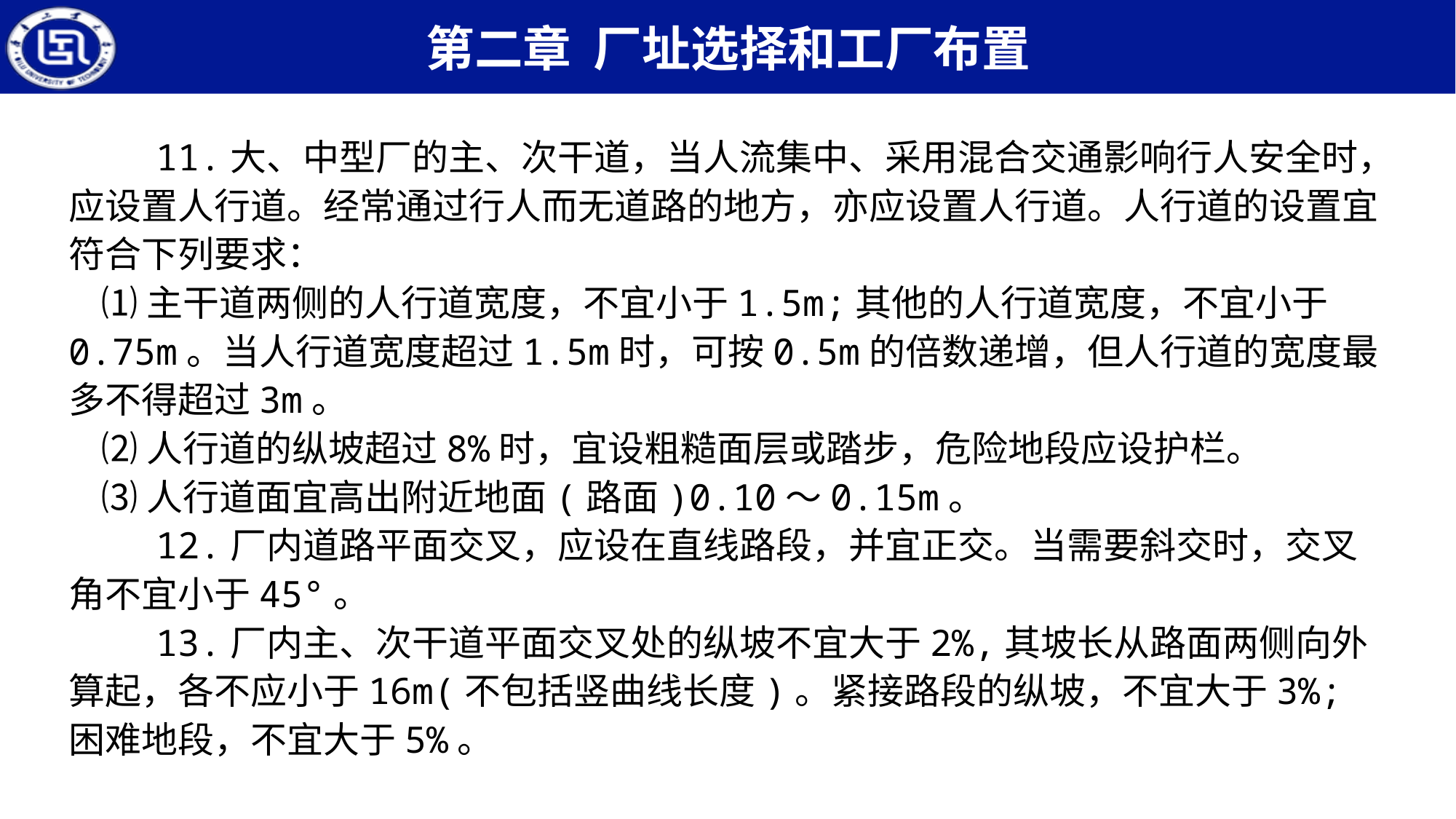

11.大、中型厂的主、次干道，当人流集中、采用混合交通影响行人安全时，应设置人行道。经常通过行人而无道路的地方，亦应设置人行道。人行道的设置宜符合下列要求：
    ⑴主干道两侧的人行道宽度，不宜小于1.5m;其他的人行道宽度，不宜小于0.75m。当人行道宽度超过1.5m时，可按0.5m的倍数递增，但人行道的宽度最多不得超过3m。
    ⑵人行道的纵坡超过8%时，宜设粗糙面层或踏步，危险地段应设护栏。
    ⑶人行道面宜高出附近地面(路面)0.10～0.15m。
    12.厂内道路平面交叉，应设在直线路段，并宜正交。当需要斜交时，交叉角不宜小于45°。
    13.厂内主、次干道平面交叉处的纵坡不宜大于2%,其坡长从路面两侧向外算起，各不应小于16m(不包括竖曲线长度)。紧接路段的纵坡，不宜大于3%;困难地段，不宜大于5%。